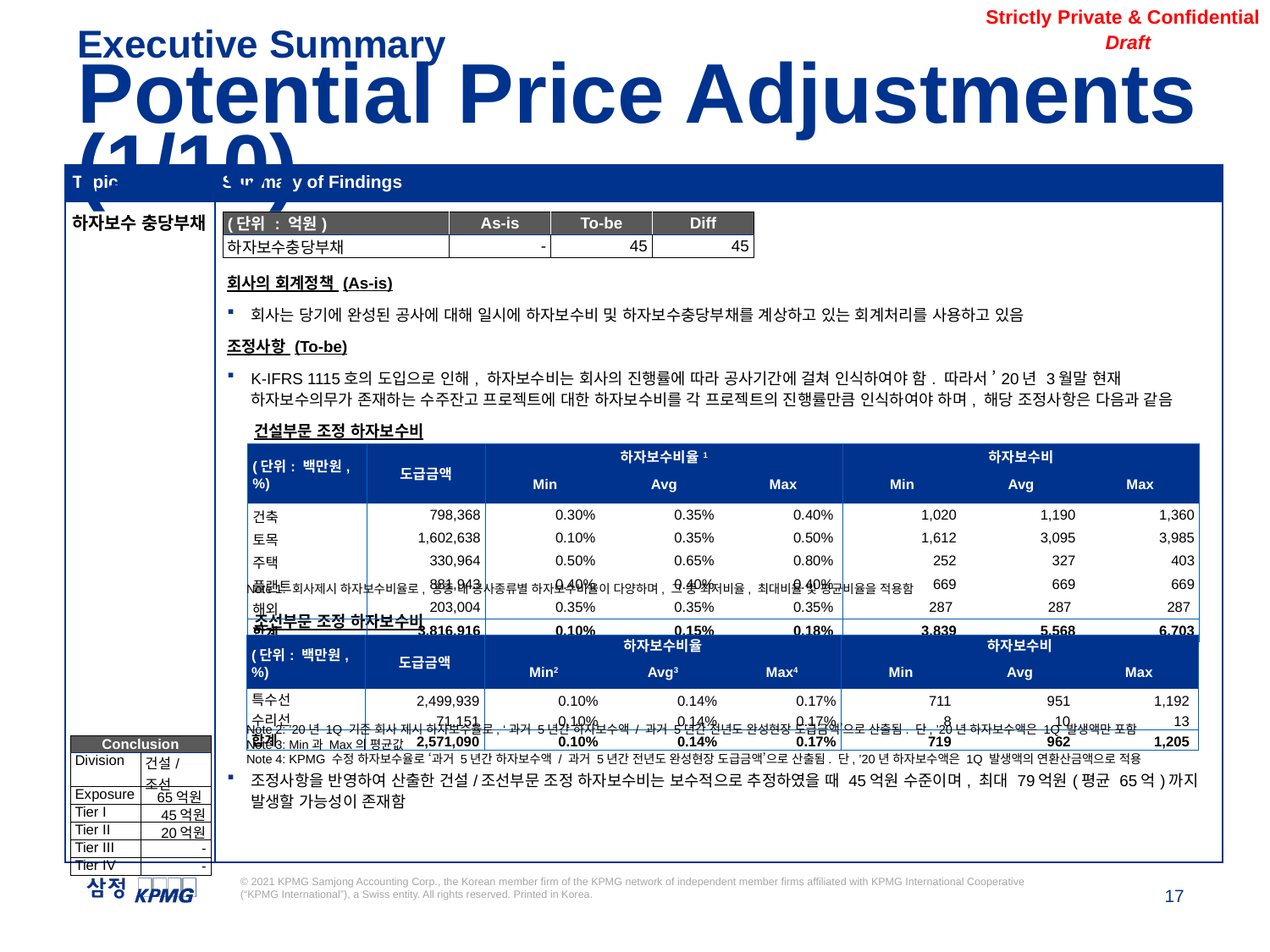

Executive Summary
Potential Price Adjustments (1/10)
| Topic | Summary of Findings |
| --- | --- |
| 하자보수 충당부채 | 회사의 회계정책 (As-is) 회사는 당기에 완성된 공사에 대해 일시에 하자보수비 및 하자보수충당부채를 계상하고 있는 회계처리를 사용하고 있음 조정사항 (To-be) K-IFRS 1115호의 도입으로 인해, 하자보수비는 회사의 진행률에 따라 공사기간에 걸쳐 인식하여야 함. 따라서 ’20년 3월말 현재 하자보수의무가 존재하는 수주잔고 프로젝트에 대한 하자보수비를 각 프로젝트의 진행률만큼 인식하여야 하며, 해당 조정사항은 다음과 같음 건설부문 조정 하자보수비 조선부문 조정 하자보수비 조정사항을 반영하여 산출한 건설/조선부문 조정 하자보수비는 보수적으로 추정하였을 때 45억원 수준이며, 최대 79억원(평균 65억)까지 발생할 가능성이 존재함 |
| (단위 : 억원) | As-is | To-be | Diff |
| --- | --- | --- | --- |
| 하자보수충당부채 | - | 45 | 45 |
| (단위: 백만원, %) | 도급금액 | 하자보수비율1 |  |  | 하자보수비 |  |  |
| --- | --- | --- | --- | --- | --- | --- | --- |
|  |  | Min | Avg | Max | Min | Avg | Max |
| 건축 | 798,368 | 0.30% | 0.35% | 0.40% | 1,020 | 1,190 | 1,360 |
| 토목 | 1,602,638 | 0.10% | 0.35% | 0.50% | 1,612 | 3,095 | 3,985 |
| 주택 | 330,964 | 0.50% | 0.65% | 0.80% | 252 | 327 | 403 |
| 플랜트 | 881,943 | 0.40% | 0.40% | 0.40% | 669 | 669 | 669 |
| 해외 | 203,004 | 0.35% | 0.35% | 0.35% | 287 | 287 | 287 |
| 합계 | 3,816,916 | 0.10% | 0.15% | 0.18% | 3,839 | 5,568 | 6,703 |
Note 1: 회사제시 하자보수비율로, 공종 내 공사종류별 하자보수비율이 다양하며, 그 중 최저비율, 최대비율 및 평균비율을 적용함
| (단위: 백만원, %) | 도급금액 | 하자보수비율 |  |  | 하자보수비 |  |  |
| --- | --- | --- | --- | --- | --- | --- | --- |
|  |  | Min2 | Avg3 | Max4 | Min | Avg | Max |
| 특수선 | 2,499,939 | 0.10% | 0.14% | 0.17% | 711 | 951 | 1,192 |
| 수리선 | 71,151 | 0.10% | 0.14% | 0.17% | 8 | 10 | 13 |
| 합계 | 2,571,090 | 0.10% | 0.14% | 0.17% | 719 | 962 | 1,205 |
Note 2: ’20년 1Q 기준 회사 제시 하자보수율로, ‘과거 5년간 하자보수액 / 과거 5년간 전년도 완성현장 도급금액’으로 산출됨. 단, ’20년 하자보수액은 1Q 발생액만 포함
Note 3: Min과 Max의 평균값
Note 4: KPMG 수정 하자보수율로 ‘과거 5년간 하자보수액 / 과거 5년간 전년도 완성현장 도급금액’으로 산출됨. 단, ’20년 하자보수액은 1Q 발생액의 연환산금액으로 적용
| Conclusion |  |
| --- | --- |
| Division | 건설/조선 |
| Exposure | 65억원 |
| Tier I | 45억원 |
| Tier II | 20억원 |
| Tier III | - |
| Tier IV | - |